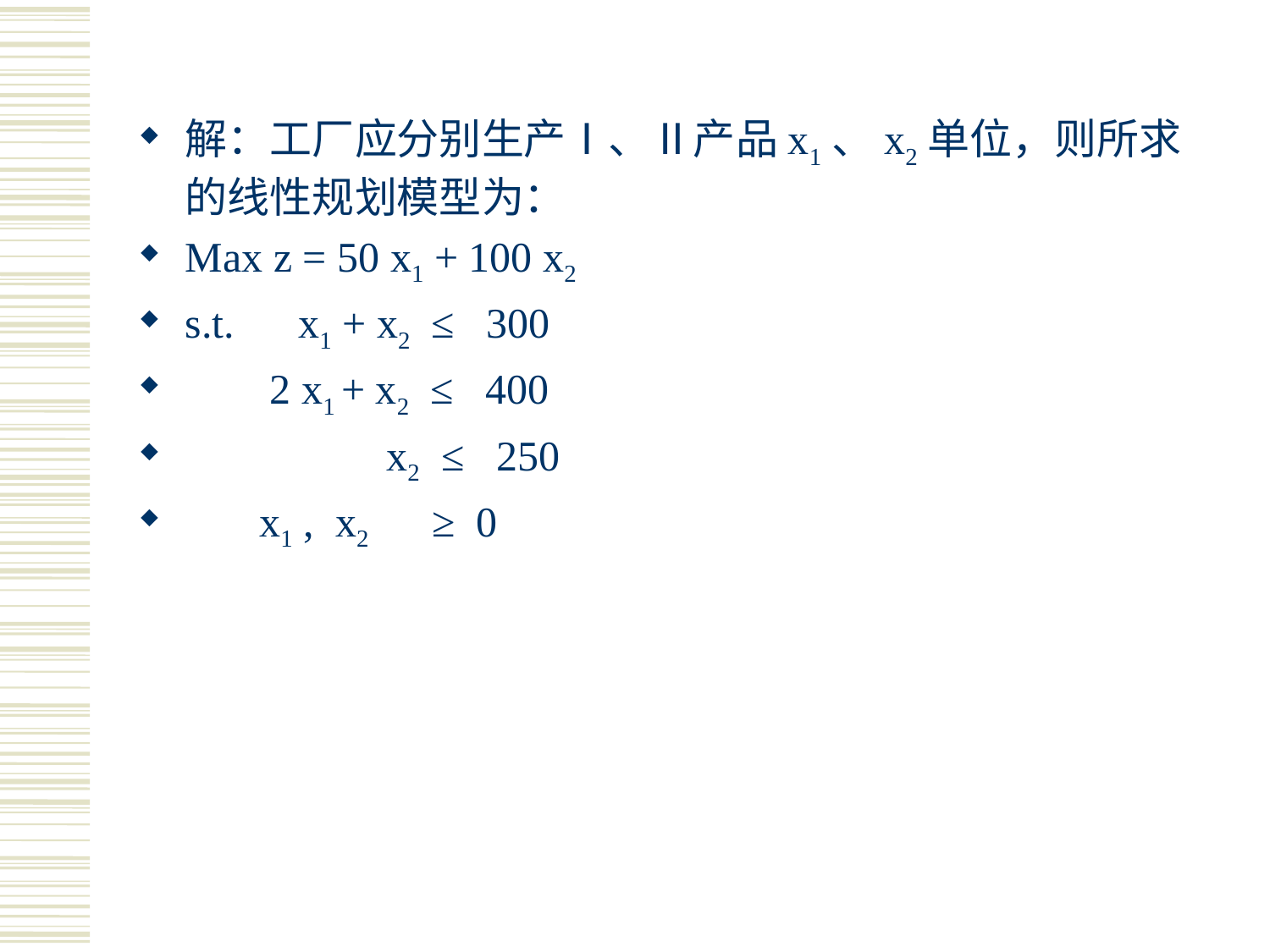

解：工厂应分别生产Ⅰ、Ⅱ产品x1、x2单位，则所求的线性规划模型为：
Max z = 50 x1 + 100 x2
s.t.      x1 + x2  ≤   300
        2 x1 + x2  ≤   400
                   x2  ≤   250
       x1 ,  x2      ≥  0